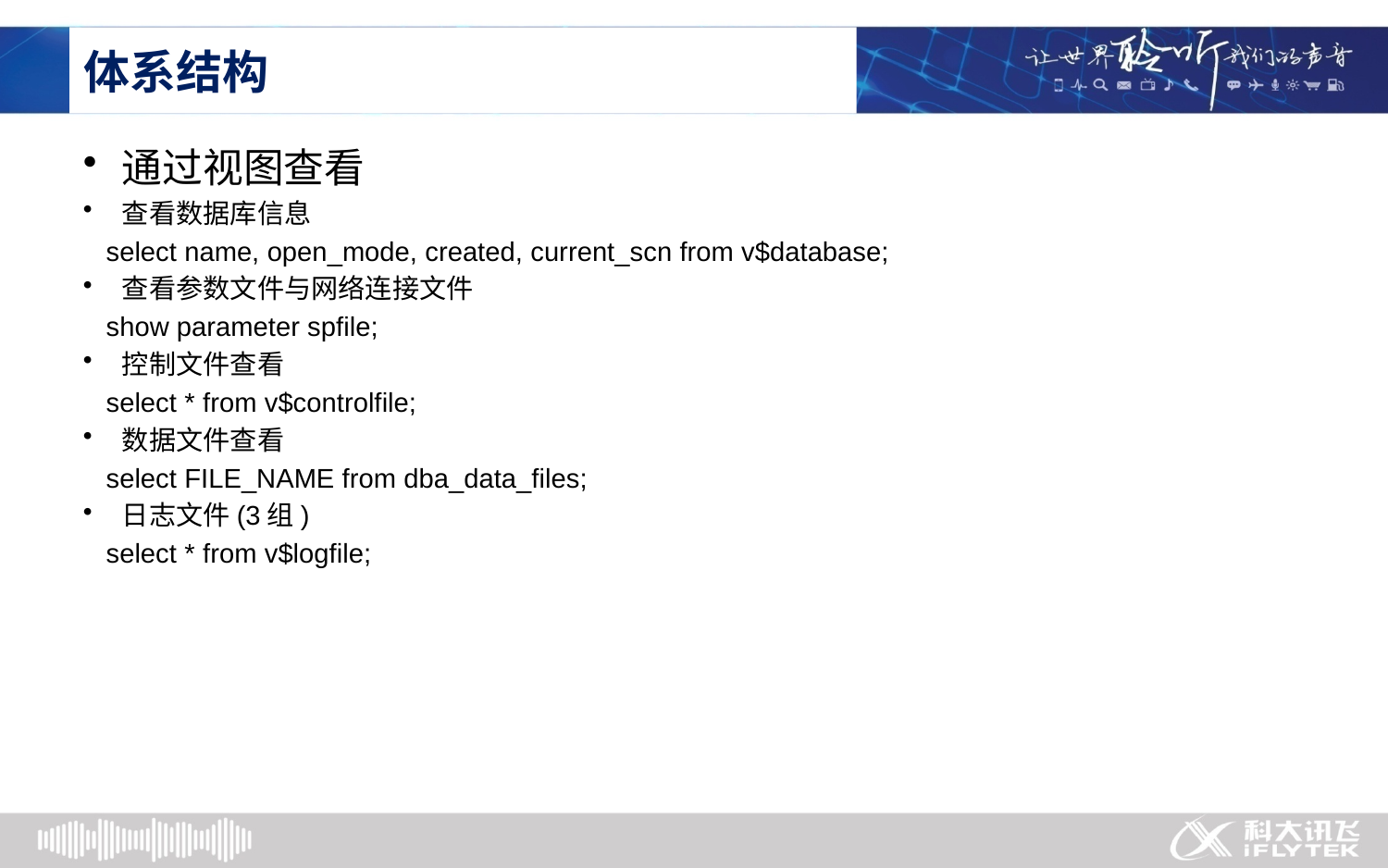

# 体系结构
通过视图查看
查看数据库信息
   select name, open_mode, created, current_scn from v$database;
查看参数文件与网络连接文件
   show parameter spfile;
控制文件查看
   select * from v$controlfile;
数据文件查看
   select FILE_NAME from dba_data_files;
日志文件(3组)
   select * from v$logfile;